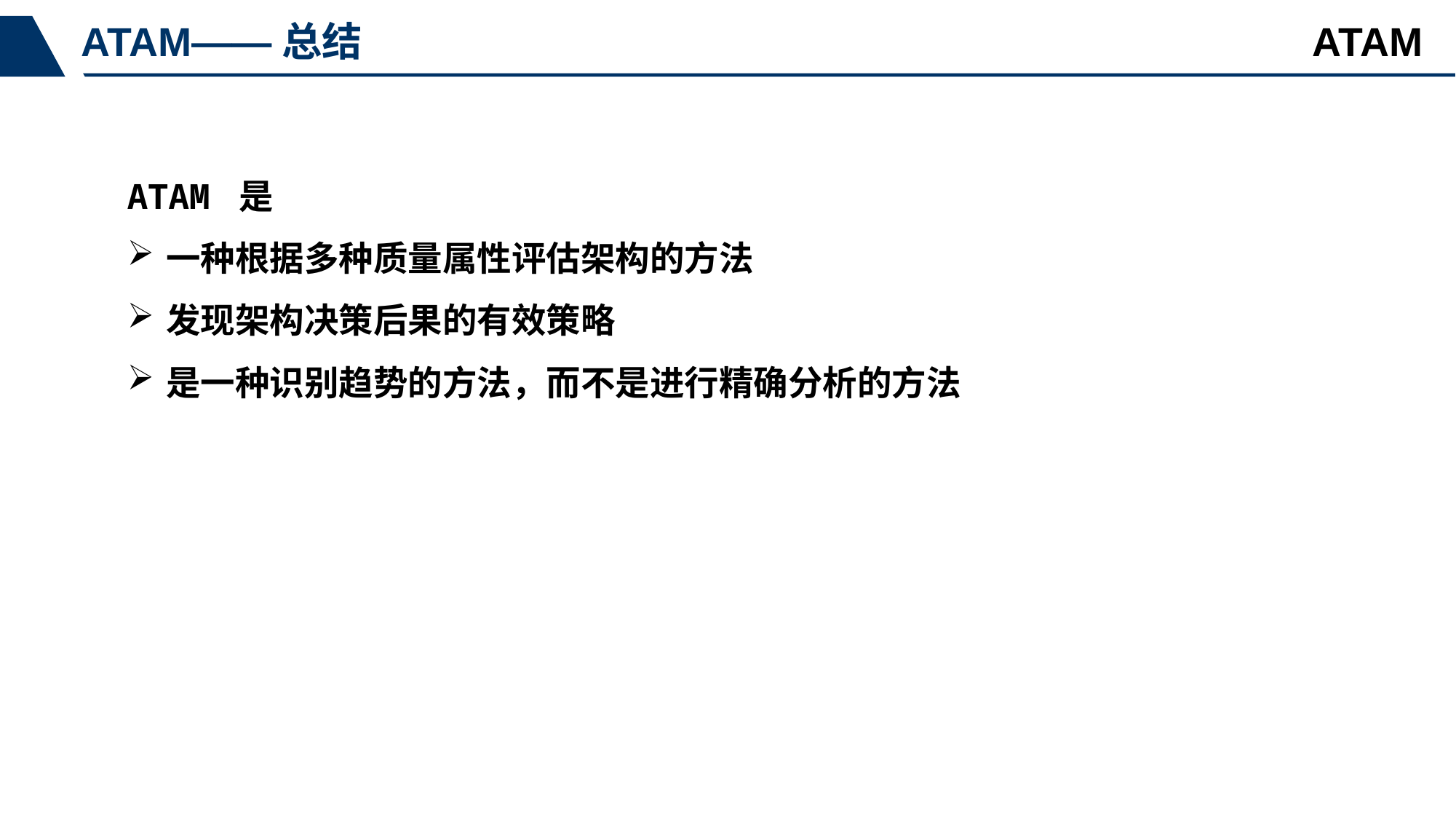

ATAM

ATAM——总结

ATAM 是
一种根据多种质量属性评估架构的方法
发现架构决策后果的有效策略
是一种识别趋势的方法，而不是进行精确分析的方法